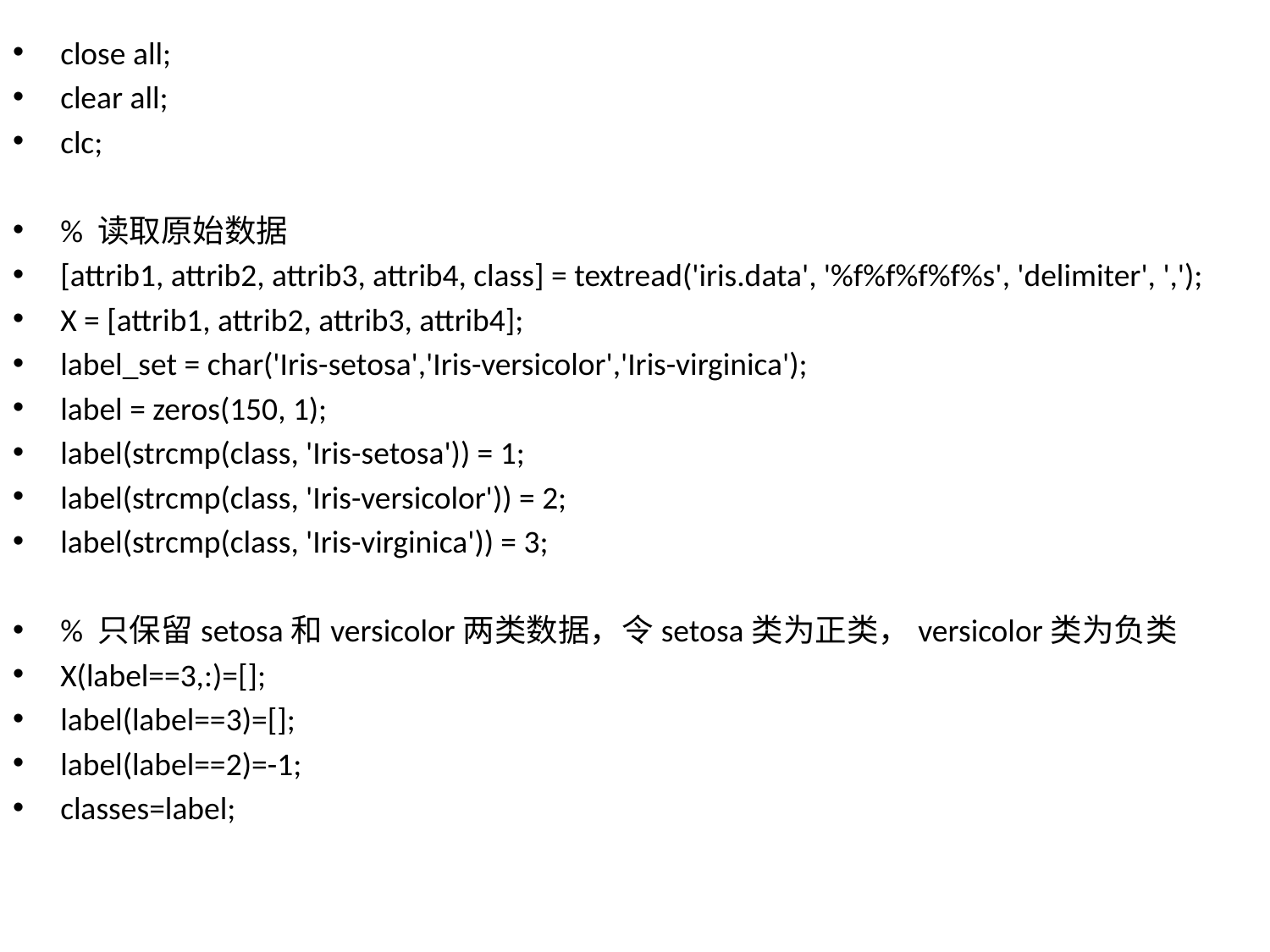

close all;
clear all;
clc;

% 读取原始数据
[attrib1, attrib2, attrib3, attrib4, class] = textread('iris.data', '%f%f%f%f%s', 'delimiter', ',');
X = [attrib1, attrib2, attrib3, attrib4];
label_set = char('Iris-setosa','Iris-versicolor','Iris-virginica');
label = zeros(150, 1);
label(strcmp(class, 'Iris-setosa')) = 1;
label(strcmp(class, 'Iris-versicolor')) = 2;
label(strcmp(class, 'Iris-virginica')) = 3;

% 只保留setosa和versicolor两类数据，令setosa类为正类，versicolor类为负类
X(label==3,:)=[];
label(label==3)=[];
label(label==2)=-1;
classes=label;